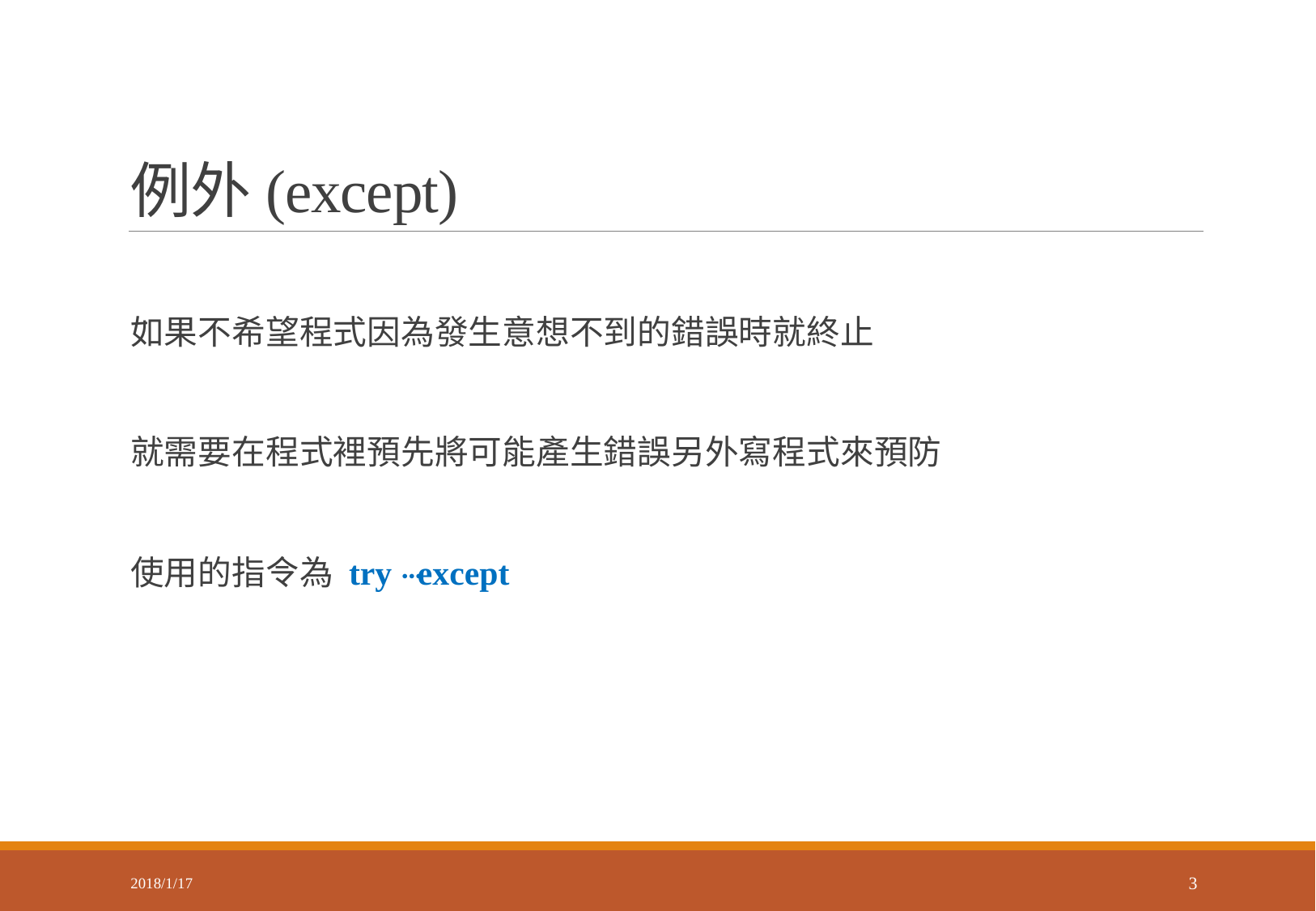

# 例外(except)

如果不希望程式因為發生意想不到的錯誤時就終止

就需要在程式裡預先將可能產生錯誤另外寫程式來預防

使用的指令為 try ⋯ except
2018/1/17
3